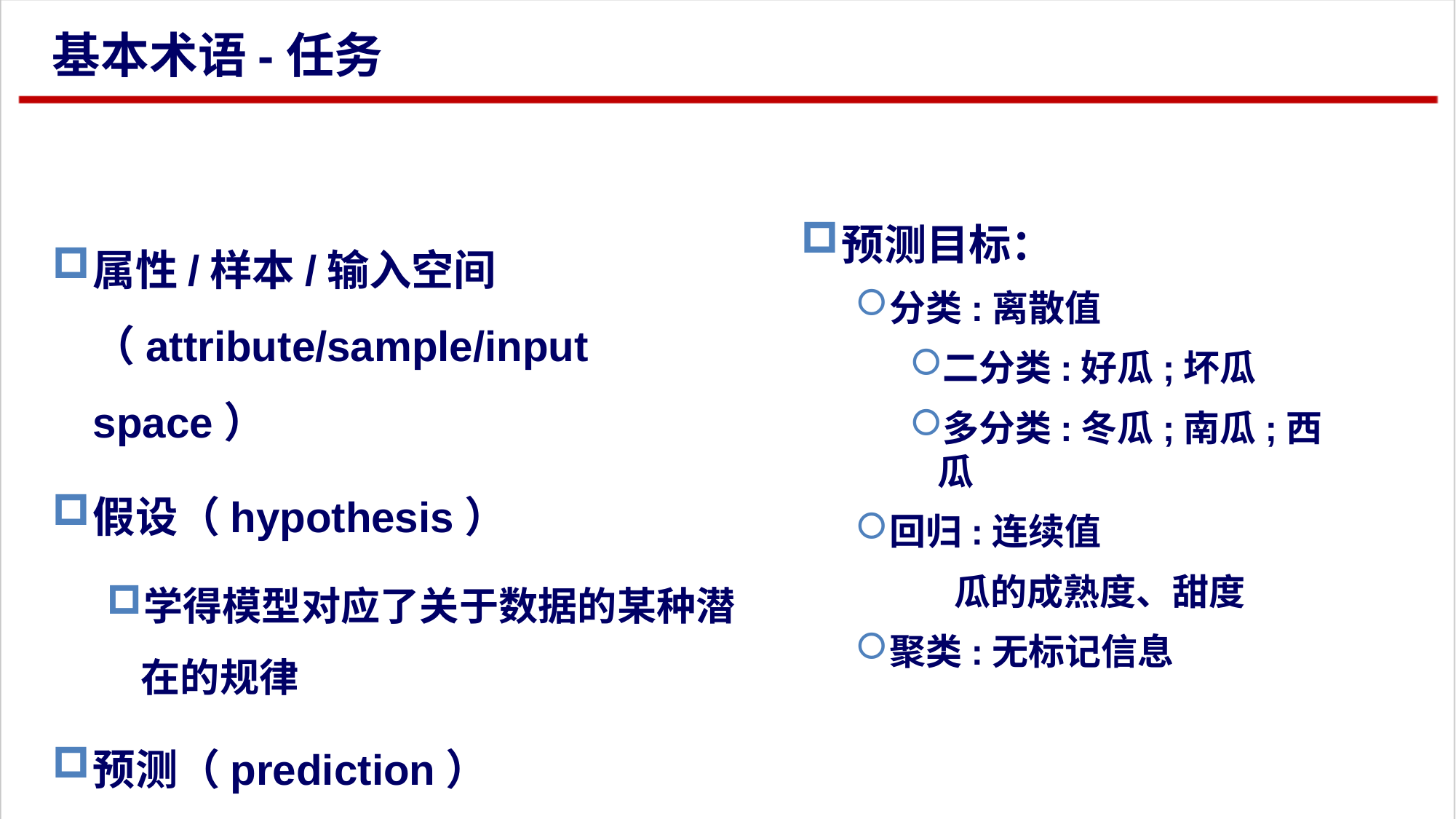

# 基本术语-任务
属性/样本/输入空间（attribute/sample/input space）
假设（hypothesis）
学得模型对应了关于数据的某种潜在的规律
预测（prediction）

预测目标：
分类:离散值
二分类:好瓜;坏瓜
多分类:冬瓜;南瓜;西瓜
回归:连续值
           瓜的成熟度、甜度
聚类:无标记信息